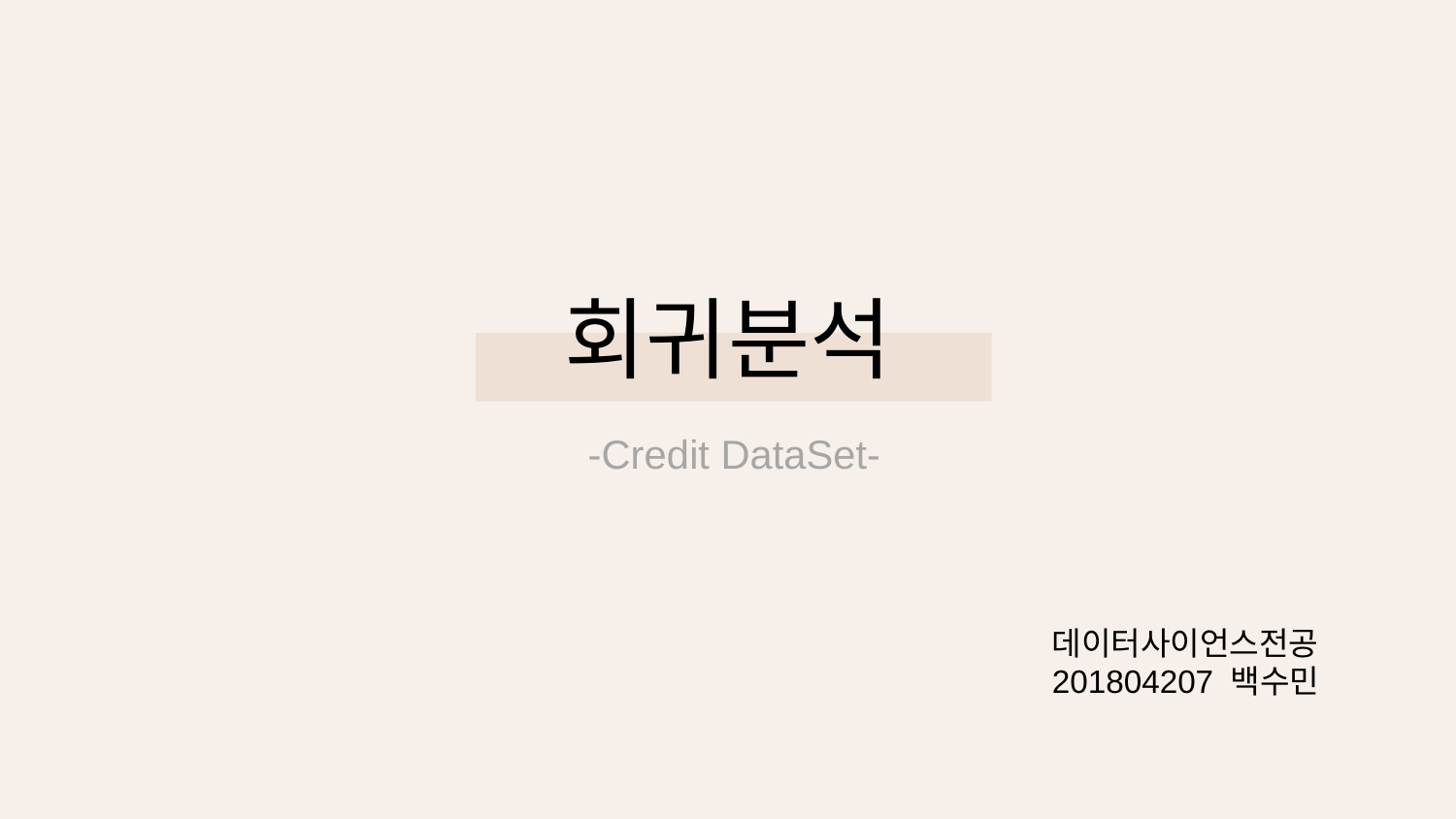

# 회귀분석

-Credit DataSet-
데이터사이언스전공
201804207 백수민